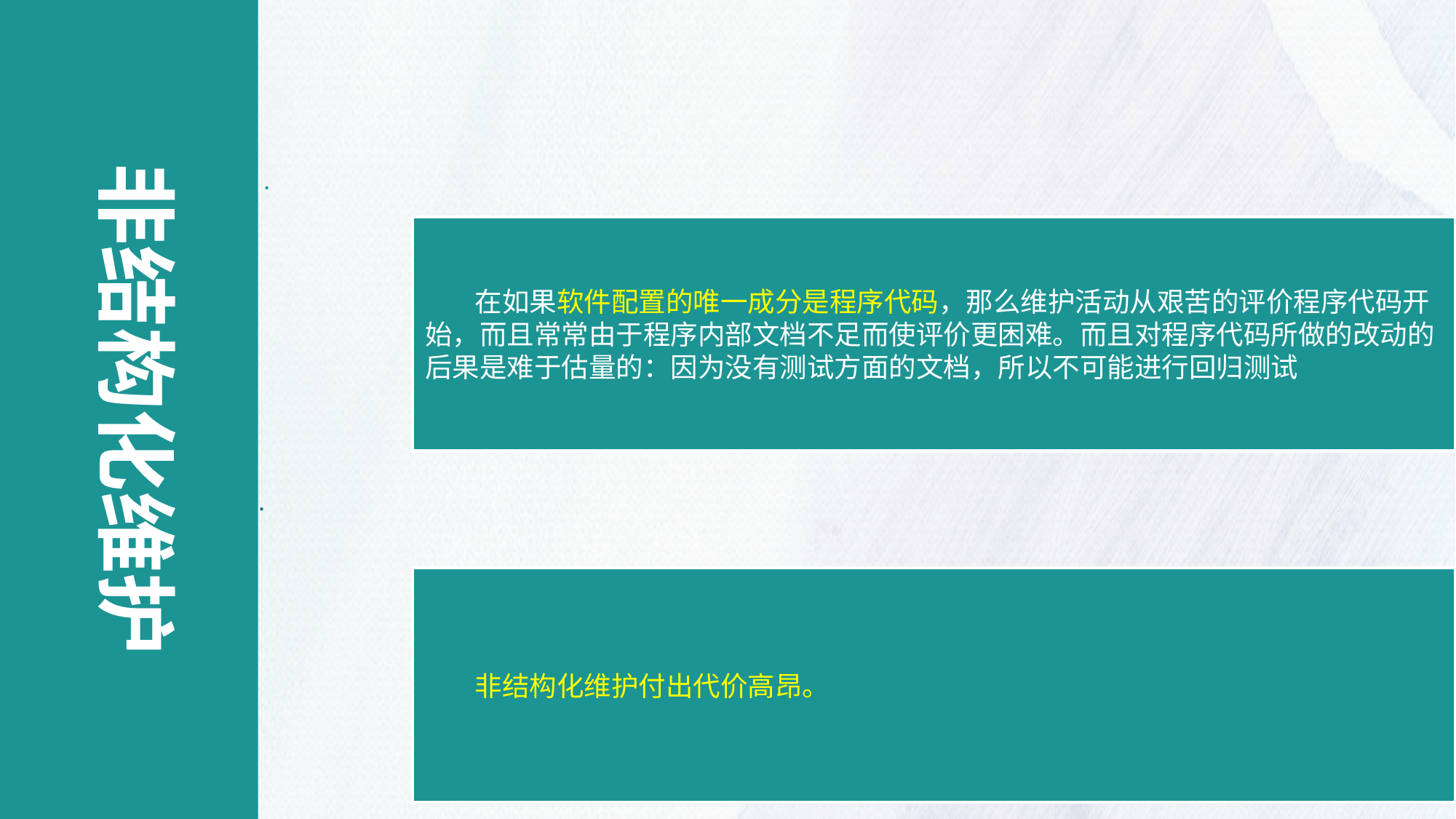

在如果软件配置的唯一成分是程序代码，那么维护活动从艰苦的评价程序代码开始，而且常常由于程序内部文档不足而使评价更困难。而且对程序代码所做的改动的后果是难于估量的：因为没有测试方面的文档，所以不可能进行回归测试
       非结构化维护付出代价高昂。
非结构化维护